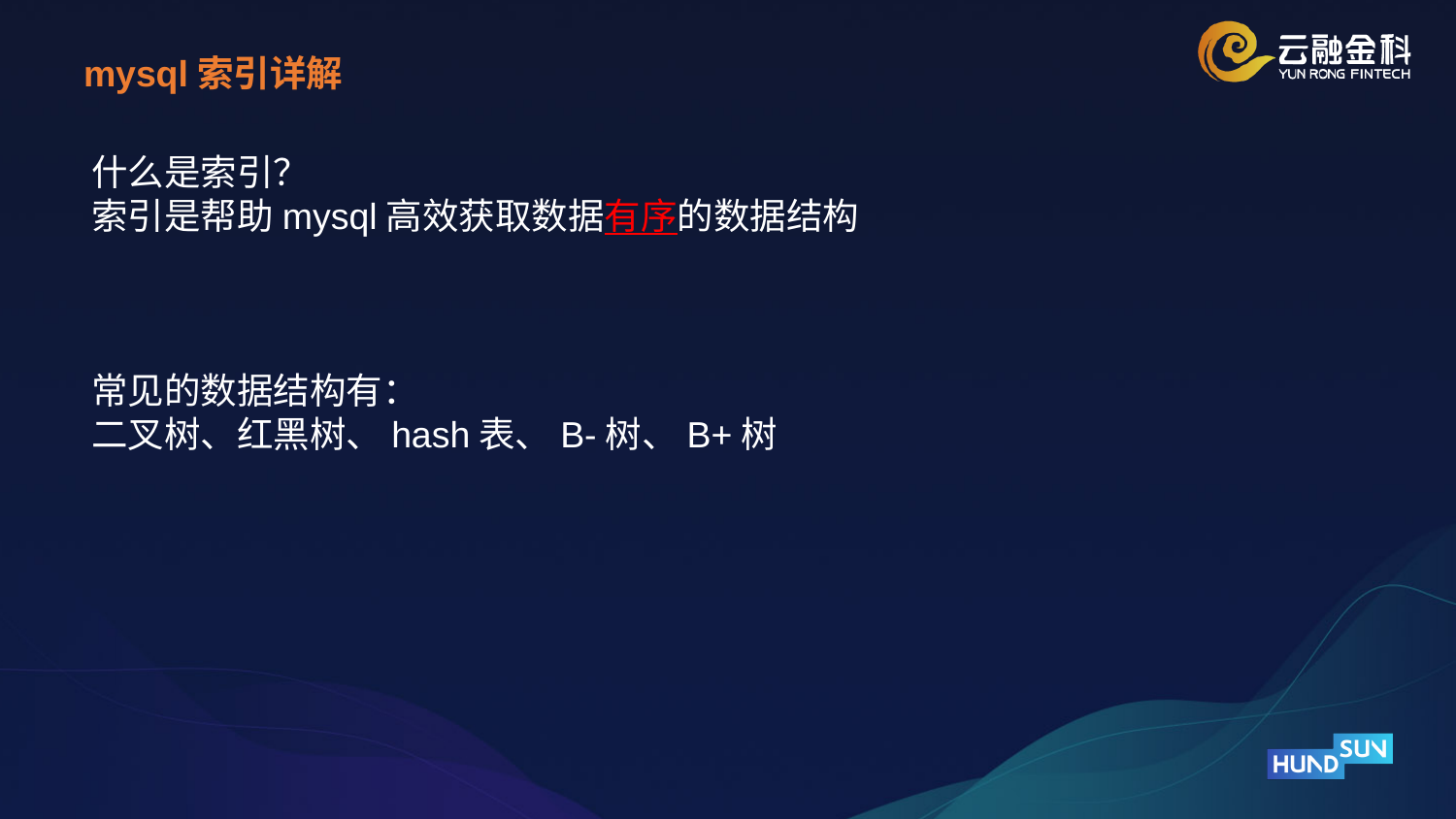

mysql索引详解
什么是索引？
索引是帮助mysql高效获取数据有序的数据结构

常见的数据结构有：
二叉树、红黑树、hash表、B-树、B+树